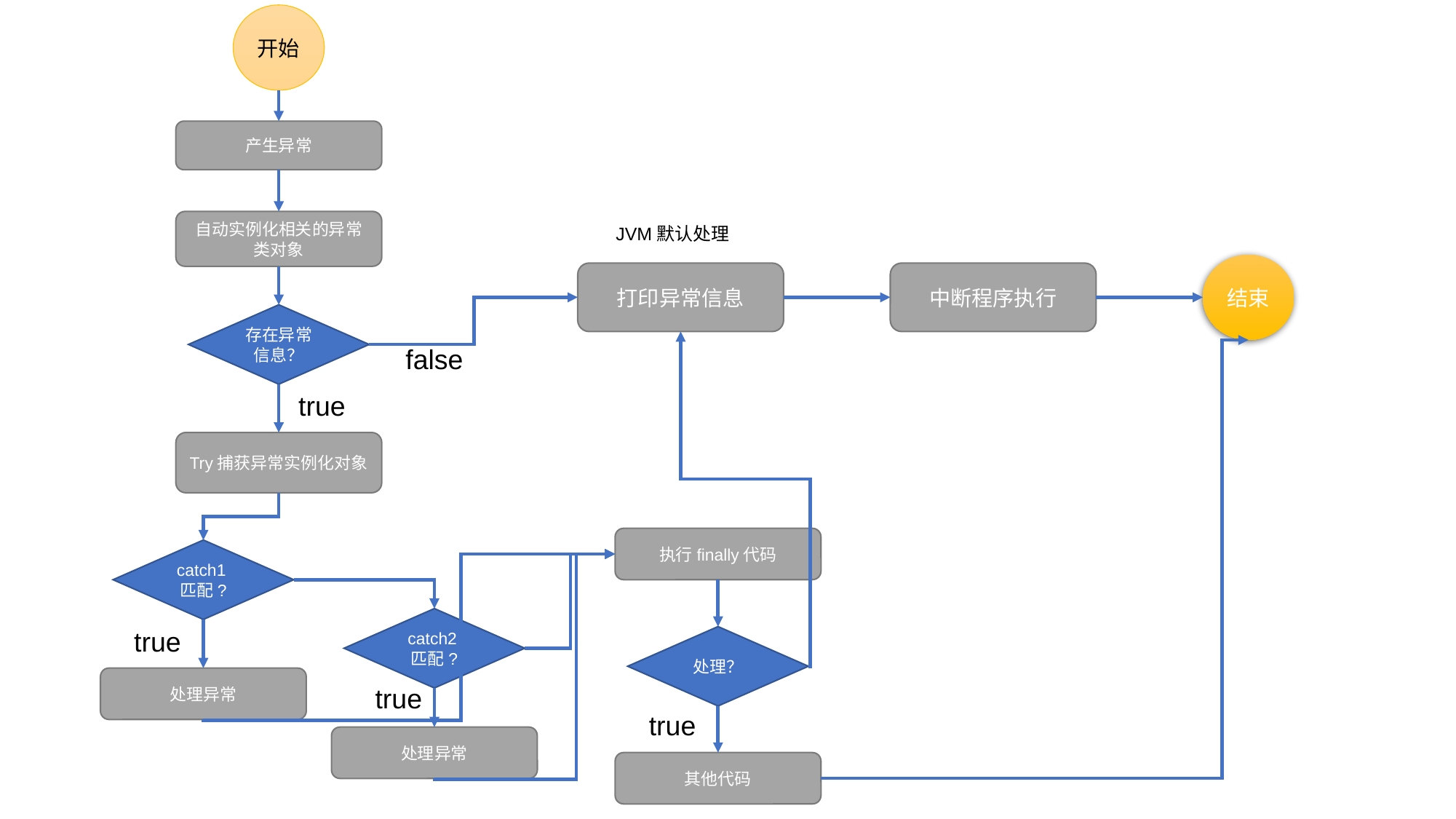

开始
产生异常
自动实例化相关的异常类对象
JVM默认处理
结束
打印异常信息
中断程序执行
存在异常信息？
false
true
Try捕获异常实例化对象
执行finally代码
catch1匹配?
catch2匹配?
true
处理？
处理异常
true
true
处理异常
其他代码